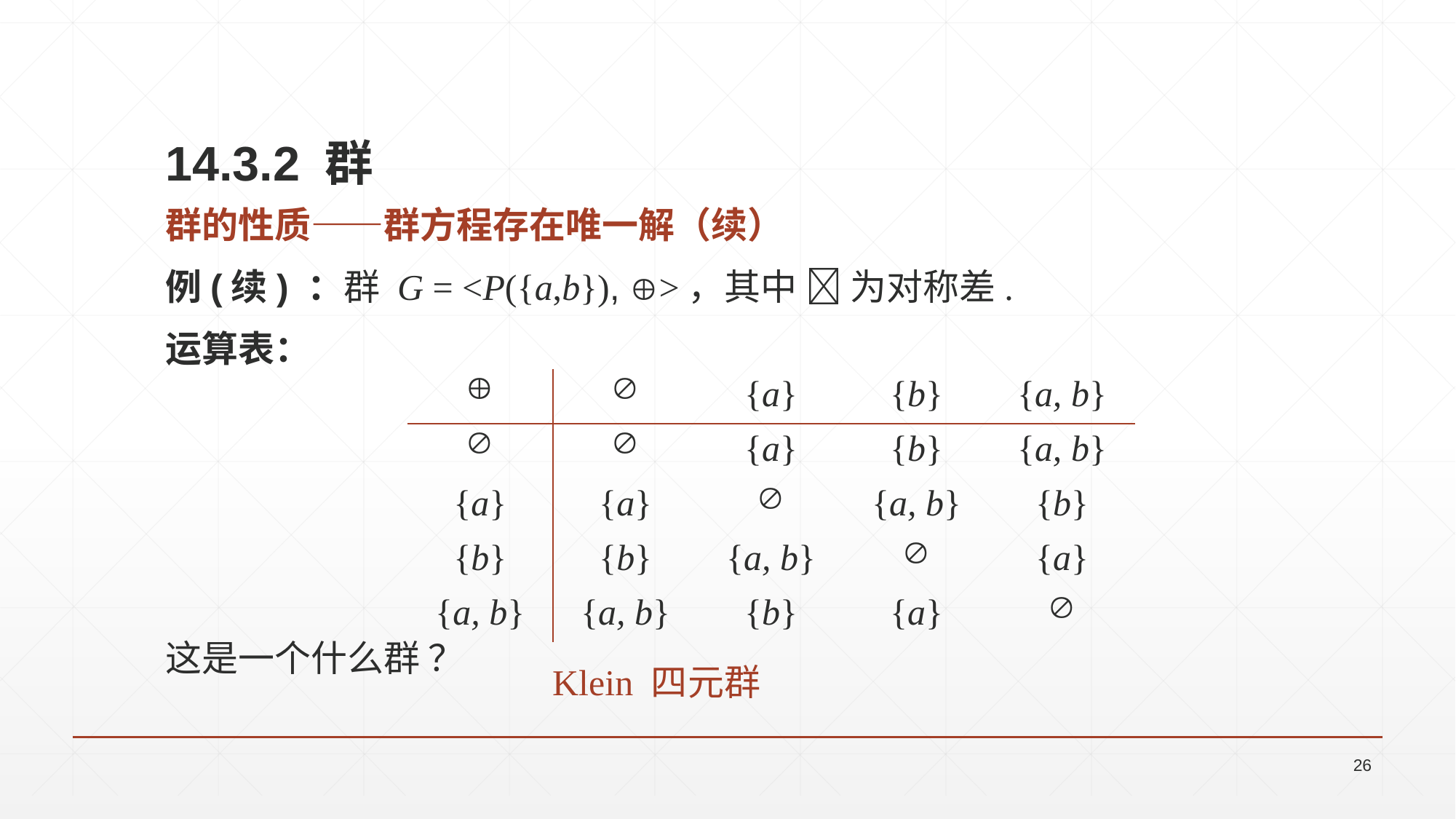

14.3.2 群
群的性质——群方程存在唯一解（续）
例(续) ：群 G = <P({a,b}), ⊕>，其中 ⊕ 为对称差.
运算表：

这是一个什么群 ？

| ⊕ | ∅ | {a} | {b} | {a, b} |
| --- | --- | --- | --- | --- |
| ∅ | ∅ | {a} | {b} | {a, b} |
| {a} | {a} | ∅ | {a, b} | {b} |
| {b} | {b} | {a, b} | ∅ | {a} |
| {a, b} | {a, b} | {b} | {a} | ∅ |
Klein 四元群
26